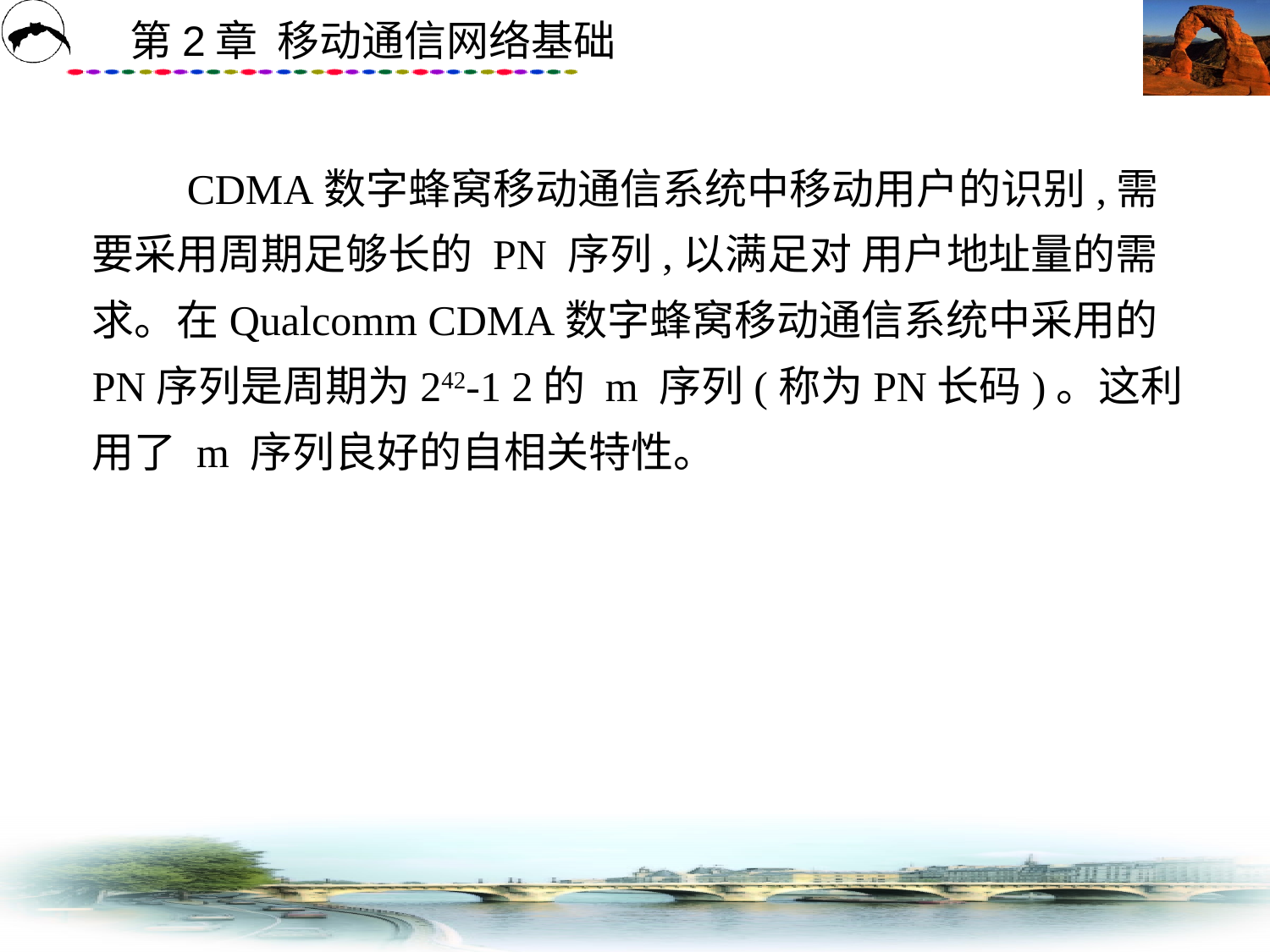

# CDMA数字蜂窝移动通信系统中移动用户的识别,需要采用周期足够长的 PN 序列,以满足对 用户地址量的需求。在Qualcomm CDMA数字蜂窝移动通信系统中采用的PN序列是周期为242-1 2的 m 序列(称为PN长码)。这利用了 m 序列良好的自相关特性。